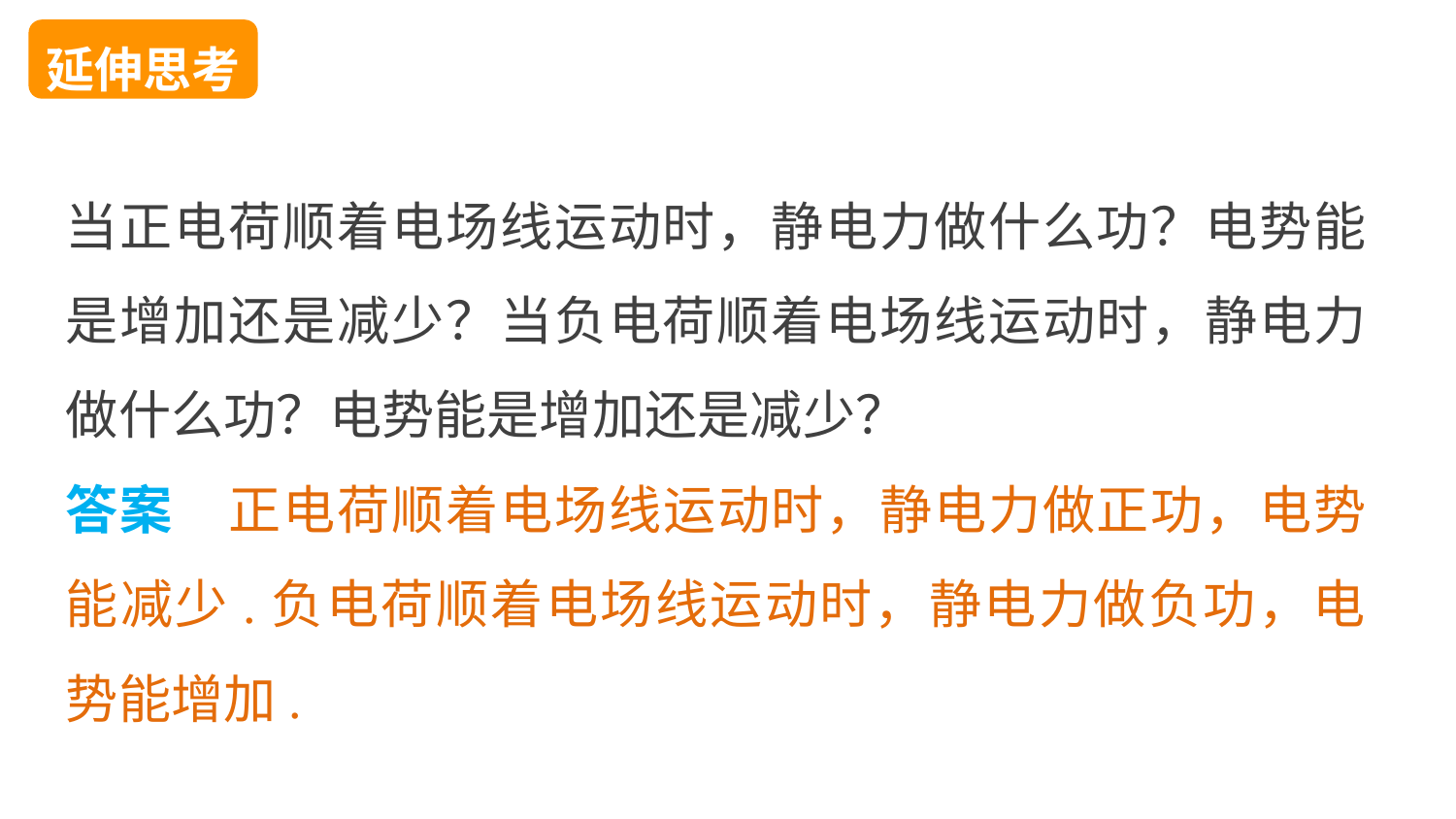

延伸思考
当正电荷顺着电场线运动时，静电力做什么功？电势能是增加还是减少？当负电荷顺着电场线运动时，静电力做什么功？电势能是增加还是减少？
答案　正电荷顺着电场线运动时，静电力做正功，电势能减少.负电荷顺着电场线运动时，静电力做负功，电势能增加.